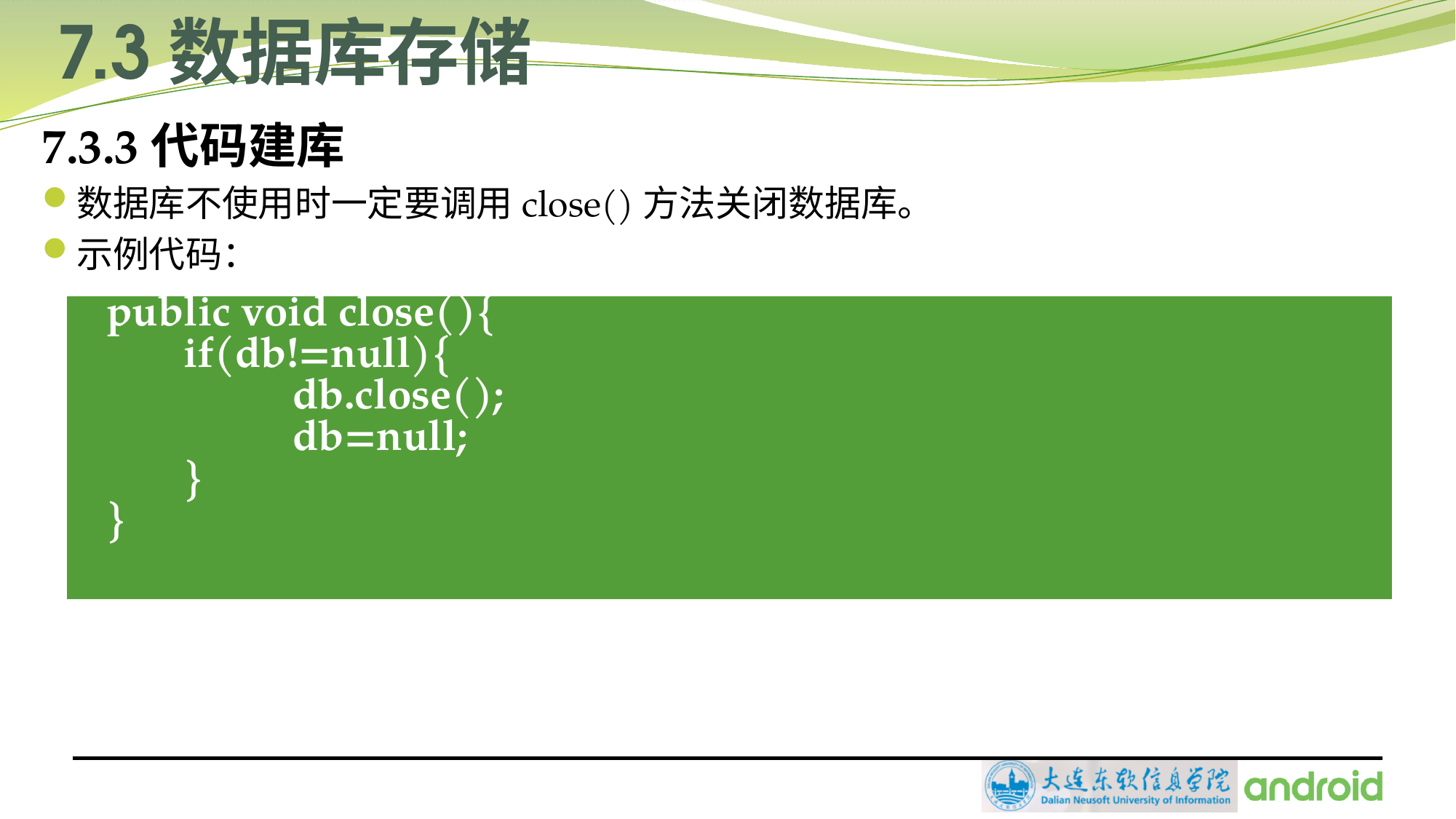

# 7.3数据库存储
7.3.3代码建库
数据库不使用时一定要调用close()方法关闭数据库。
示例代码：

| public void close(){ if(db!=null){ db.close(); db=null; } } |
| --- |